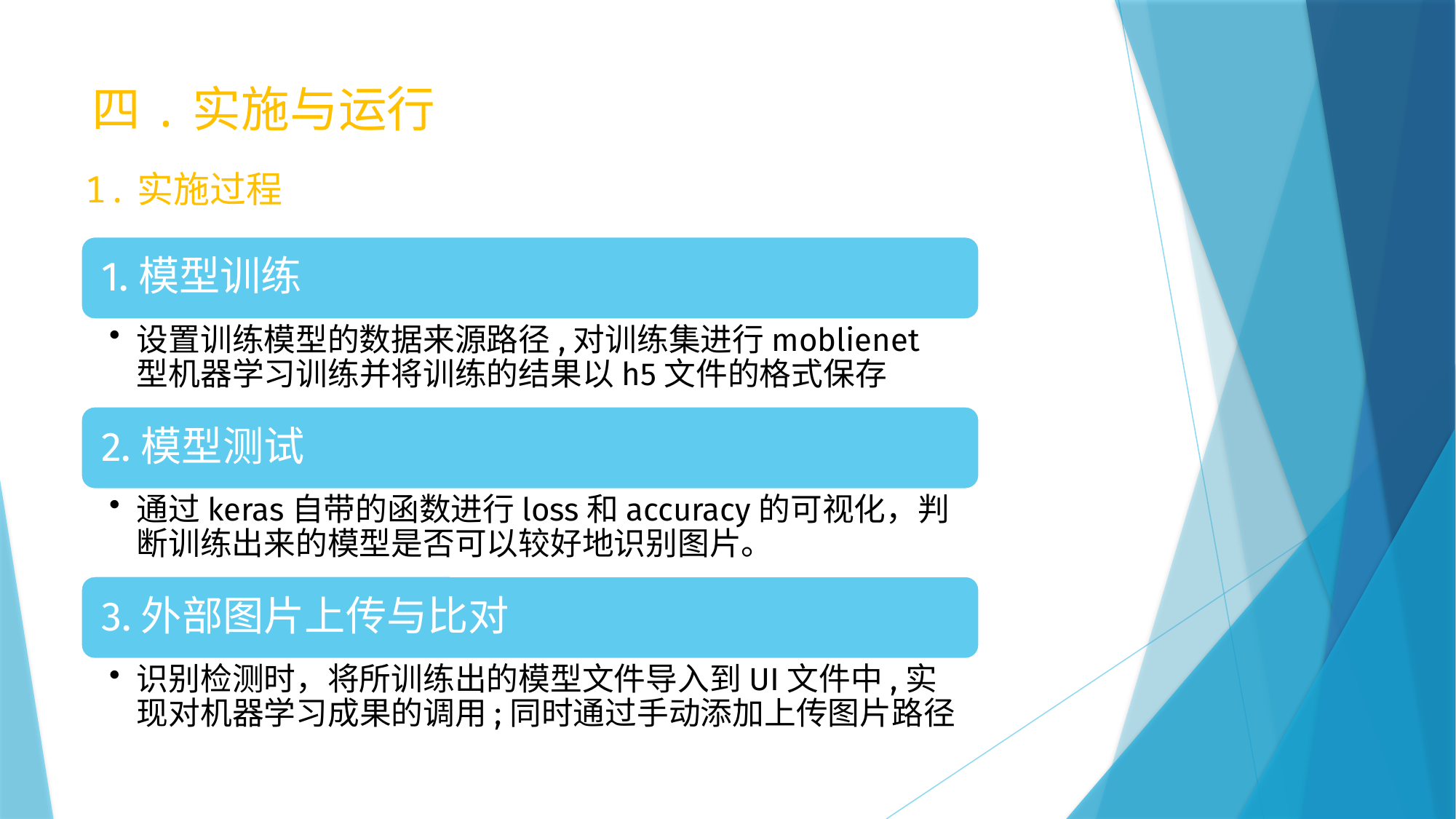

# 四.实施与运行
1.实施过程
1.模型训练
设置训练模型的数据来源路径,对训练集进行moblienet型机器学习训练并将训练的结果以h5文件的格式保存
2.模型测试
通过keras自带的函数进行loss和accuracy的可视化，判断训练出来的模型是否可以较好地识别图片。
3.外部图片上传与比对
识别检测时，将所训练出的模型文件导入到UI文件中,实现对机器学习成果的调用;同时通过手动添加上传图片路径